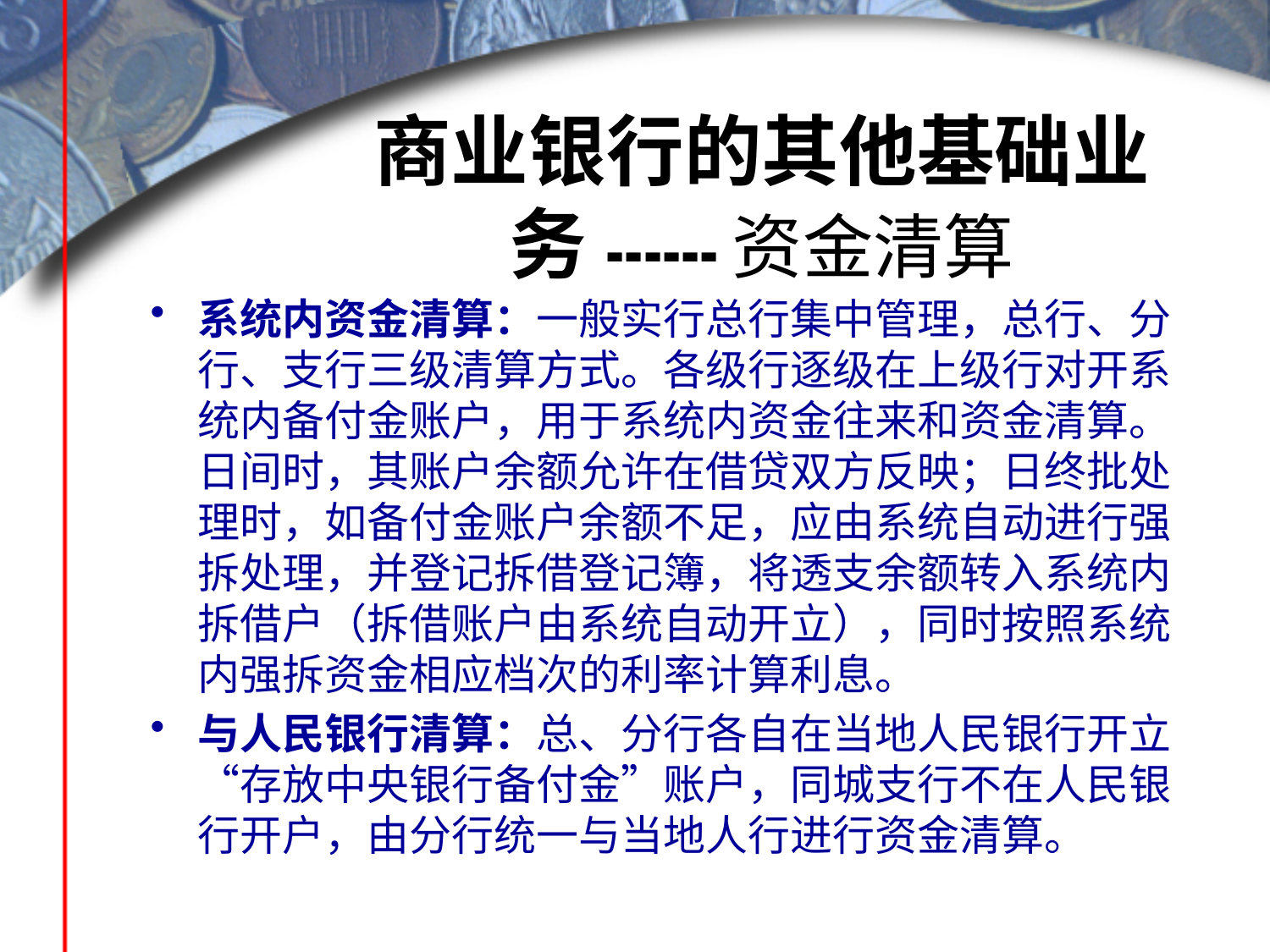

# 商业银行的其他基础业务------资金清算
系统内资金清算：一般实行总行集中管理，总行、分行、支行三级清算方式。各级行逐级在上级行对开系统内备付金账户，用于系统内资金往来和资金清算。日间时，其账户余额允许在借贷双方反映；日终批处理时，如备付金账户余额不足，应由系统自动进行强拆处理，并登记拆借登记簿，将透支余额转入系统内拆借户（拆借账户由系统自动开立），同时按照系统内强拆资金相应档次的利率计算利息。
与人民银行清算：总、分行各自在当地人民银行开立“存放中央银行备付金”账户，同城支行不在人民银行开户，由分行统一与当地人行进行资金清算。